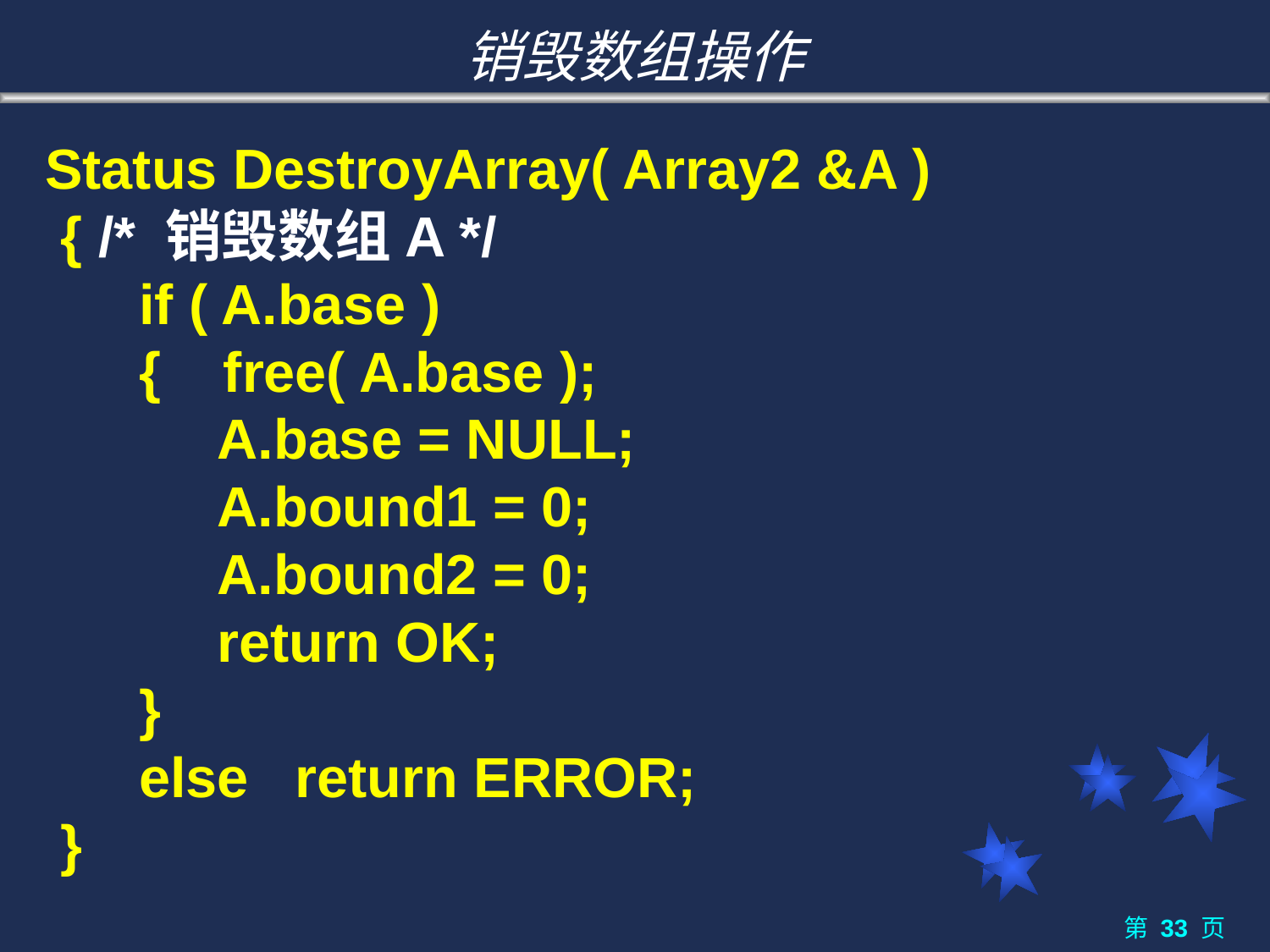

# 销毁数组操作
Status DestroyArray( Array2 &A )
 { /* 销毁数组A */
      if ( A.base )
      {    free( A.base );
           A.base = NULL;
           A.bound1 = 0;
           A.bound2 = 0;
           return OK;
      }
      else   return ERROR;
 }
第 33 页